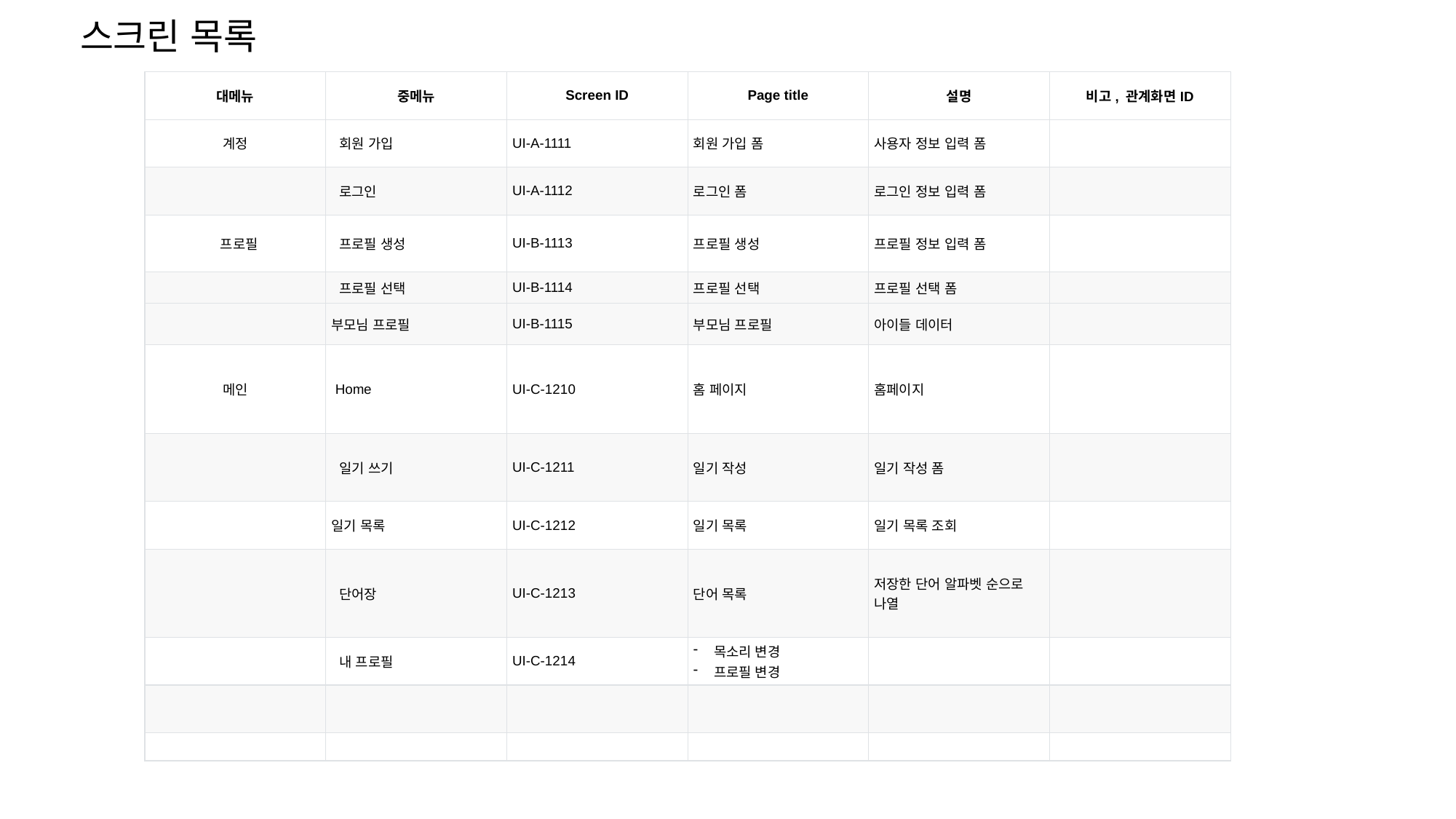

스크린 목록
| 대메뉴 | 중메뉴 | Screen ID | Page title | 설명 | 비고, 관계화면ID |
| --- | --- | --- | --- | --- | --- |
| 계정 | 회원 가입 | UI-A-1111 | 회원 가입 폼 | 사용자 정보 입력 폼 |  |
|  | 로그인 | UI-A-1112 | 로그인 폼 | 로그인 정보 입력 폼 |  |
| 프로필 | 프로필 생성 | UI-B-1113 | 프로필 생성 | 프로필 정보 입력 폼 |  |
|  | 프로필 선택 | UI-B-1114 | 프로필 선택 | 프로필 선택 폼 |  |
|  | 부모님 프로필 | UI-B-1115 | 부모님 프로필 | 아이들 데이터 |  |
| 메인 | Home | UI-C-1210 | 홈 페이지 | 홈페이지 |  |
|  | 일기 쓰기 | UI-C-1211 | 일기 작성 | 일기 작성 폼 |  |
|  | 일기 목록 | UI-C-1212 | 일기 목록 | 일기 목록 조회 |  |
|  | 단어장 | UI-C-1213 | 단어 목록 | 저장한 단어 알파벳 순으로 나열 |  |
|  | 내 프로필 | UI-C-1214 | 목소리 변경 프로필 변경 |  |  |
|  |  |  |  |  |  |
|  |  |  |  |  |  |